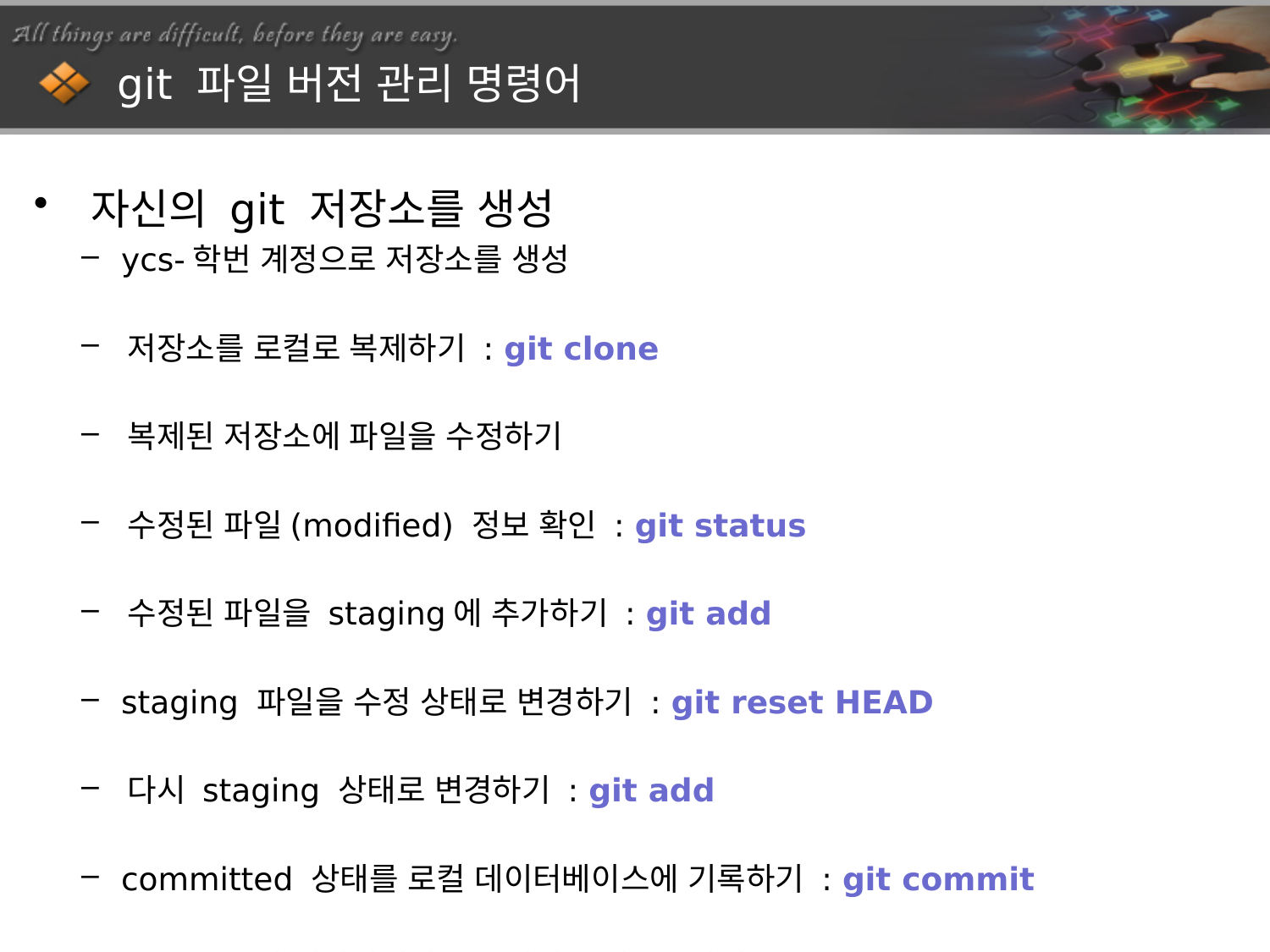

# git 파일 버전 관리 명령어
 자신의 git 저장소를 생성
 ycs-학번 계정으로 저장소를 생성

 저장소를 로컬로 복제하기 : git clone

 복제된 저장소에 파일을 수정하기

 수정된 파일(modified) 정보 확인 : git status

 수정된 파일을 staging에 추가하기 : git add

 staging 파일을 수정 상태로 변경하기 : git reset HEAD

 다시 staging 상태로 변경하기 : git add

 committed 상태를 로컬 데이터베이스에 기록하기 : git commit

 변경된 로컬 데이터베이스를 서버로 업로드하기 : git push